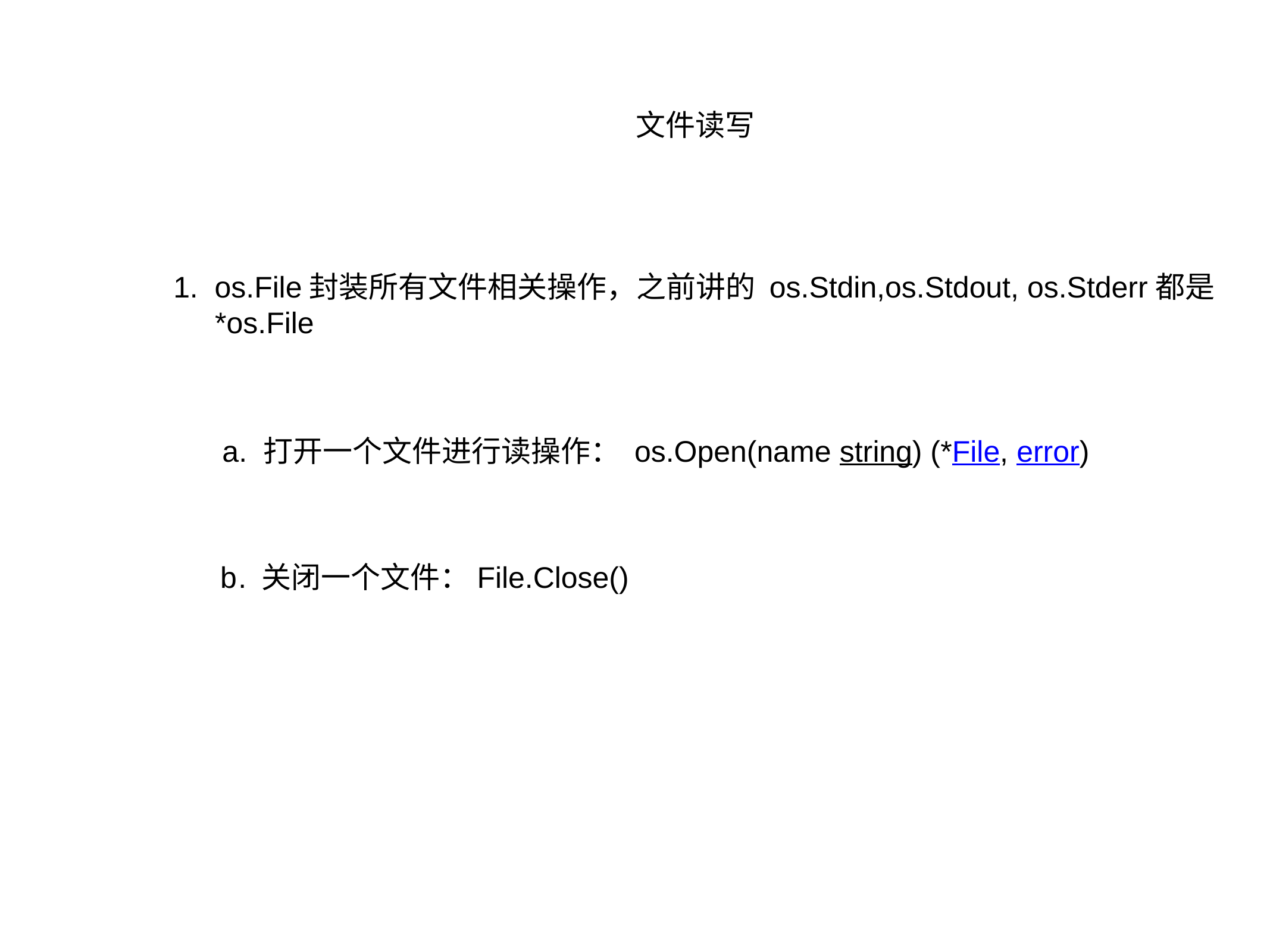

文件读写
os.File封装所有文件相关操作，之前讲的 os.Stdin,os.Stdout, os.Stderr都是
     *os.File
打开一个文件进行读操作： os.Open(name string) (*File, error)
关闭一个文件：File.Close()